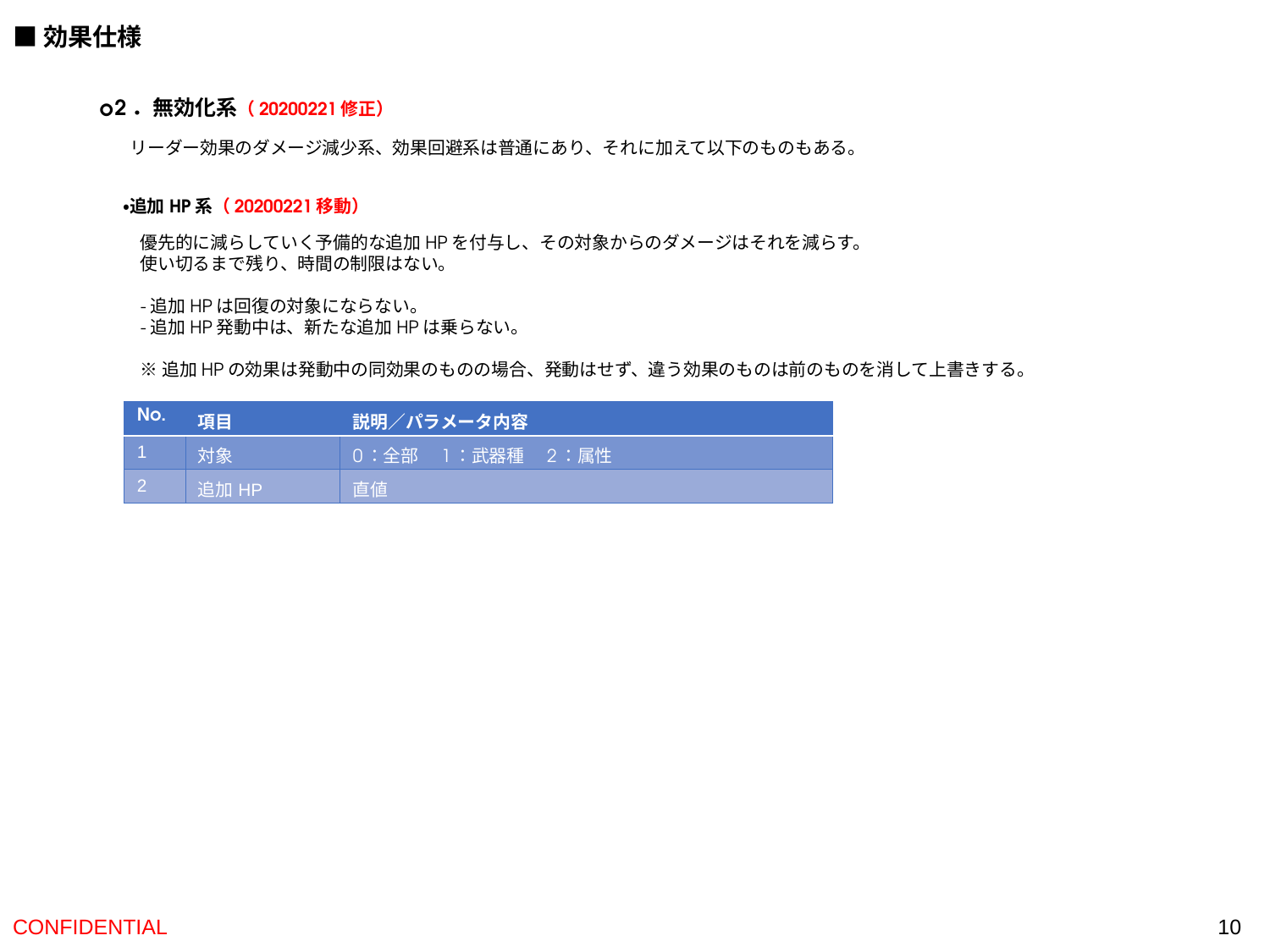

■効果仕様
○2．無効化系（20200221修正）
リーダー効果のダメージ減少系、効果回避系は普通にあり、それに加えて以下のものもある。
・追加HP系（20200221移動）
優先的に減らしていく予備的な追加HPを付与し、その対象からのダメージはそれを減らす。
使い切るまで残り、時間の制限はない。

-追加HPは回復の対象にならない。
-追加HP発動中は、新たな追加HPは乗らない。

※追加HPの効果は発動中の同効果のものの場合、発動はせず、違う効果のものは前のものを消して上書きする。
| No. | 項目 | 説明／パラメータ内容 |
| --- | --- | --- |
| 1 | 対象 | 0：全部　1：武器種　2：属性 |
| 2 | 追加HP | 直値 |
10
CONFIDENTIAL